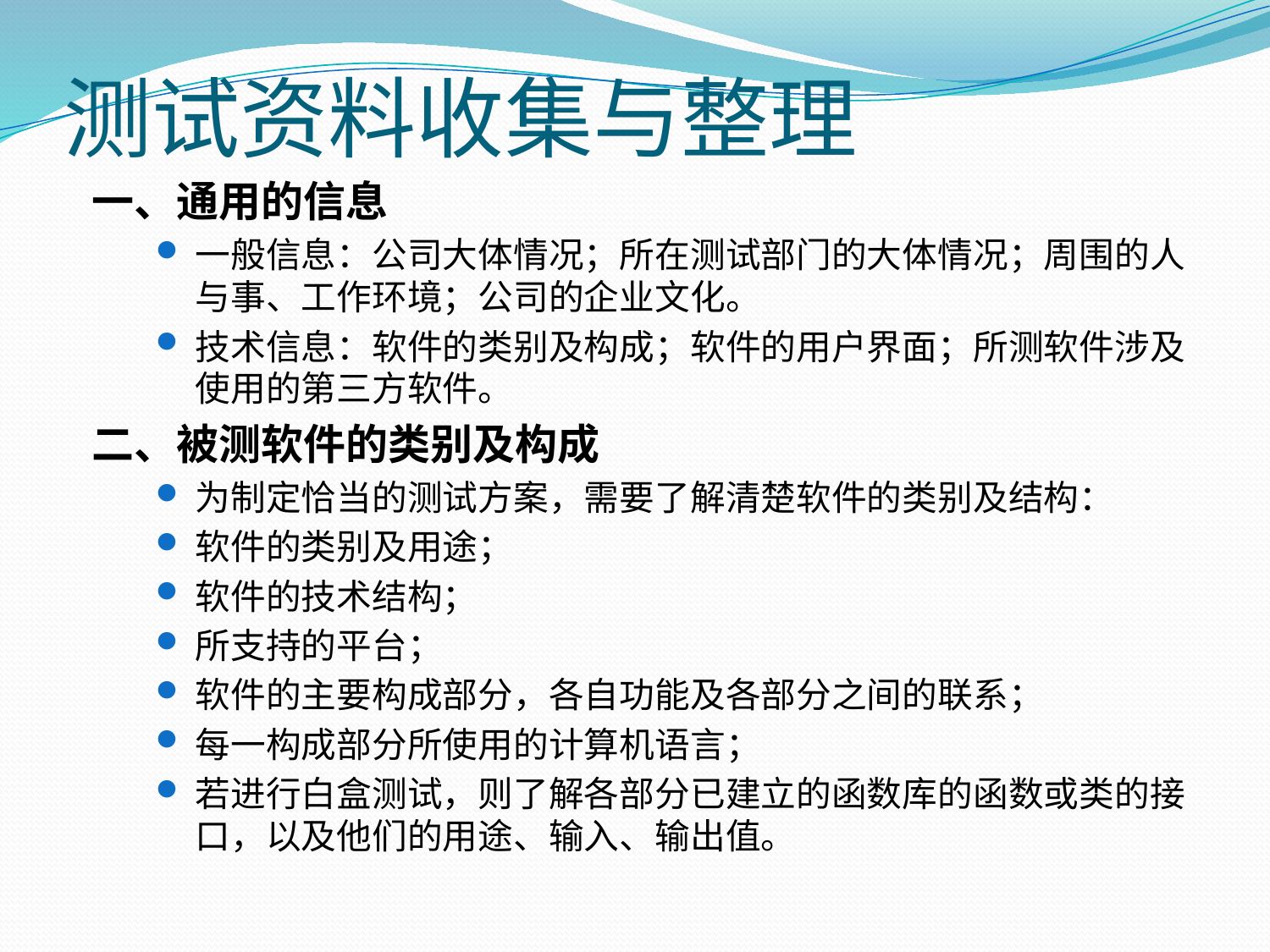

# 测试资料收集与整理
一、通用的信息
一般信息：公司大体情况；所在测试部门的大体情况；周围的人与事、工作环境；公司的企业文化。
技术信息：软件的类别及构成；软件的用户界面；所测软件涉及使用的第三方软件。
二、被测软件的类别及构成
为制定恰当的测试方案，需要了解清楚软件的类别及结构：
软件的类别及用途；
软件的技术结构；
所支持的平台；
软件的主要构成部分，各自功能及各部分之间的联系；
每一构成部分所使用的计算机语言；
若进行白盒测试，则了解各部分已建立的函数库的函数或类的接口，以及他们的用途、输入、输出值。